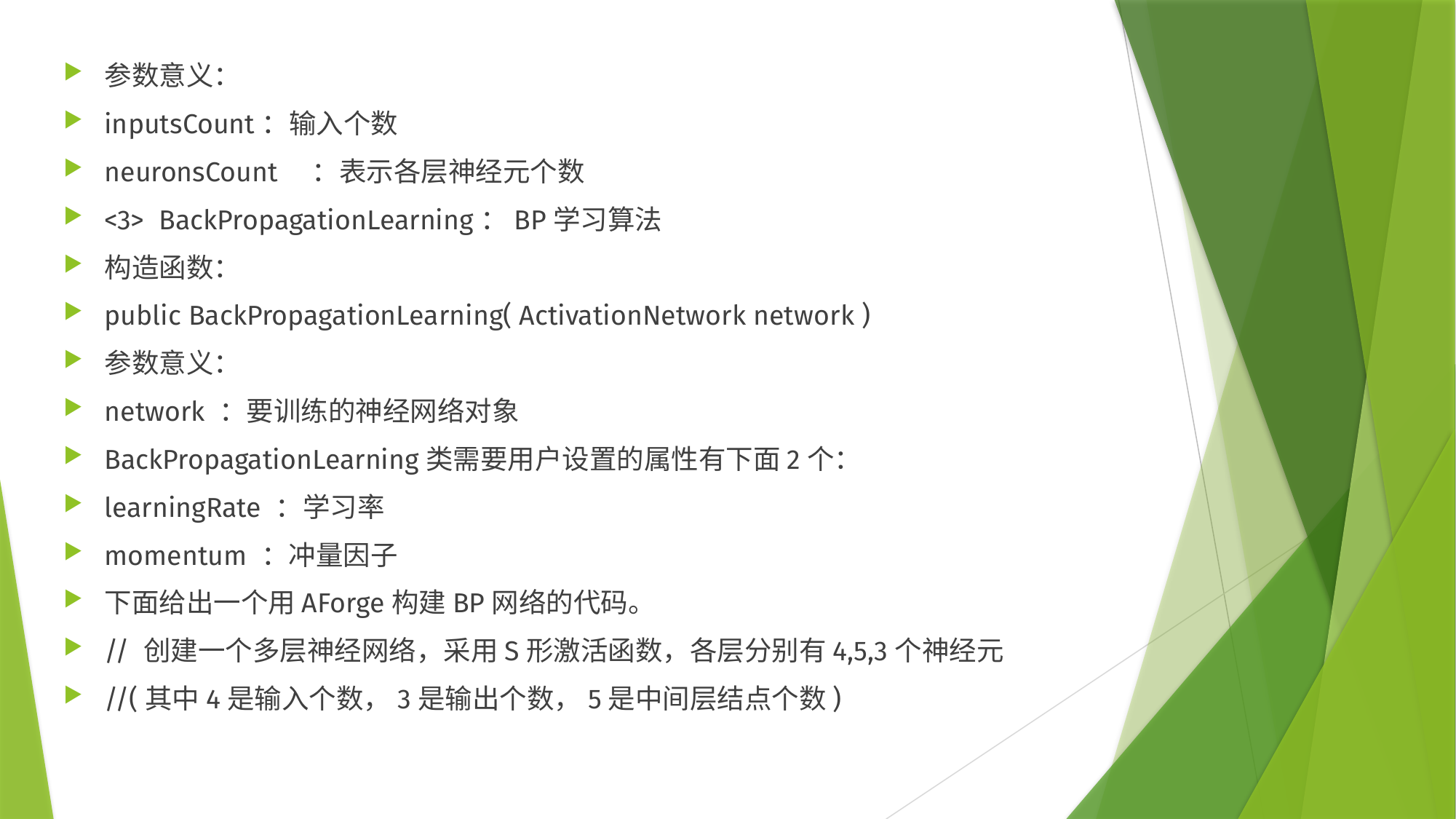

参数意义：
inputsCount：输入个数
neuronsCount　：表示各层神经元个数
<3>  BackPropagationLearning：BP学习算法
构造函数：
public BackPropagationLearning( ActivationNetwork network )
参数意义：
network ：要训练的神经网络对象
BackPropagationLearning类需要用户设置的属性有下面2个：
learningRate ：学习率
momentum ：冲量因子
下面给出一个用AForge构建BP网络的代码。
// 创建一个多层神经网络，采用S形激活函数，各层分别有4,5,3个神经元
//(其中4是输入个数，3是输出个数，5是中间层结点个数)